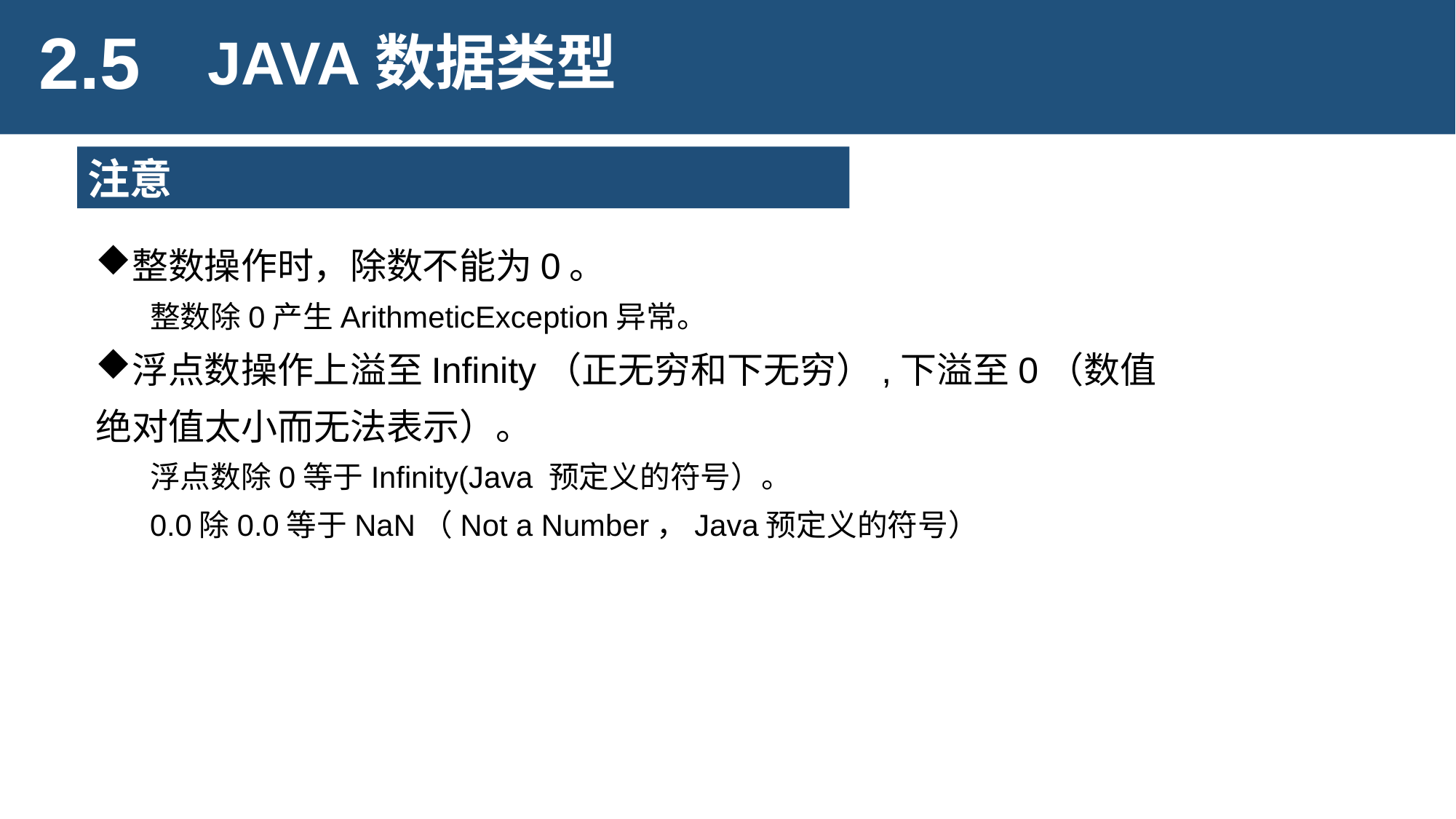

2.5
JAVA数据类型
注意
整数操作时，除数不能为0。
整数除0产生ArithmeticException异常。
浮点数操作上溢至Infinity（正无穷和下无穷）,下溢至0（数值绝对值太小而无法表示）。
浮点数除0等于Infinity(Java 预定义的符号）。
0.0除0.0等于NaN（Not a Number，Java预定义的符号）